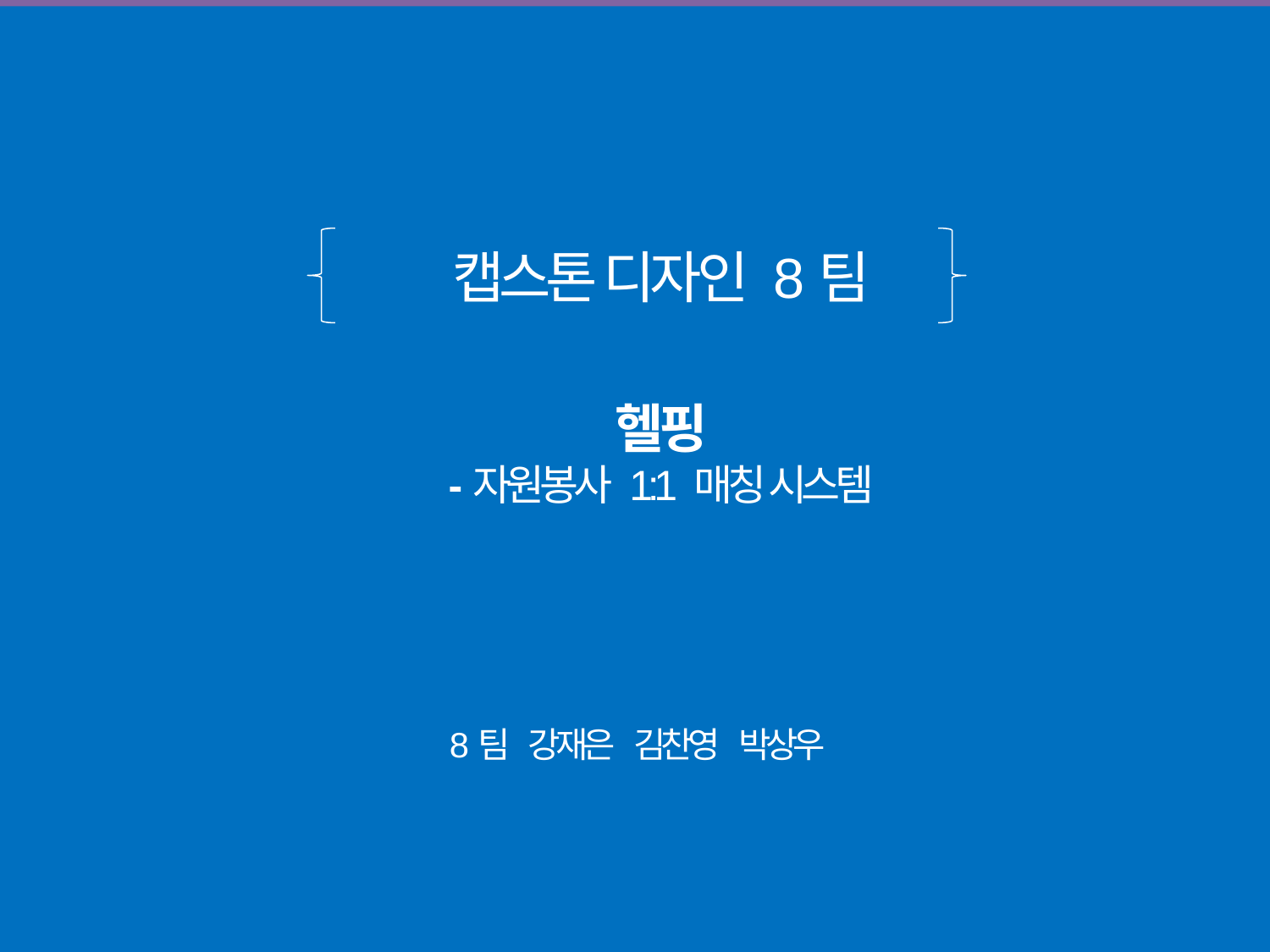

8팀     강재은     김찬영     박상우

캡스톤 디자인 8팀

헬핑
-자원봉사 1:1 매칭 시스템